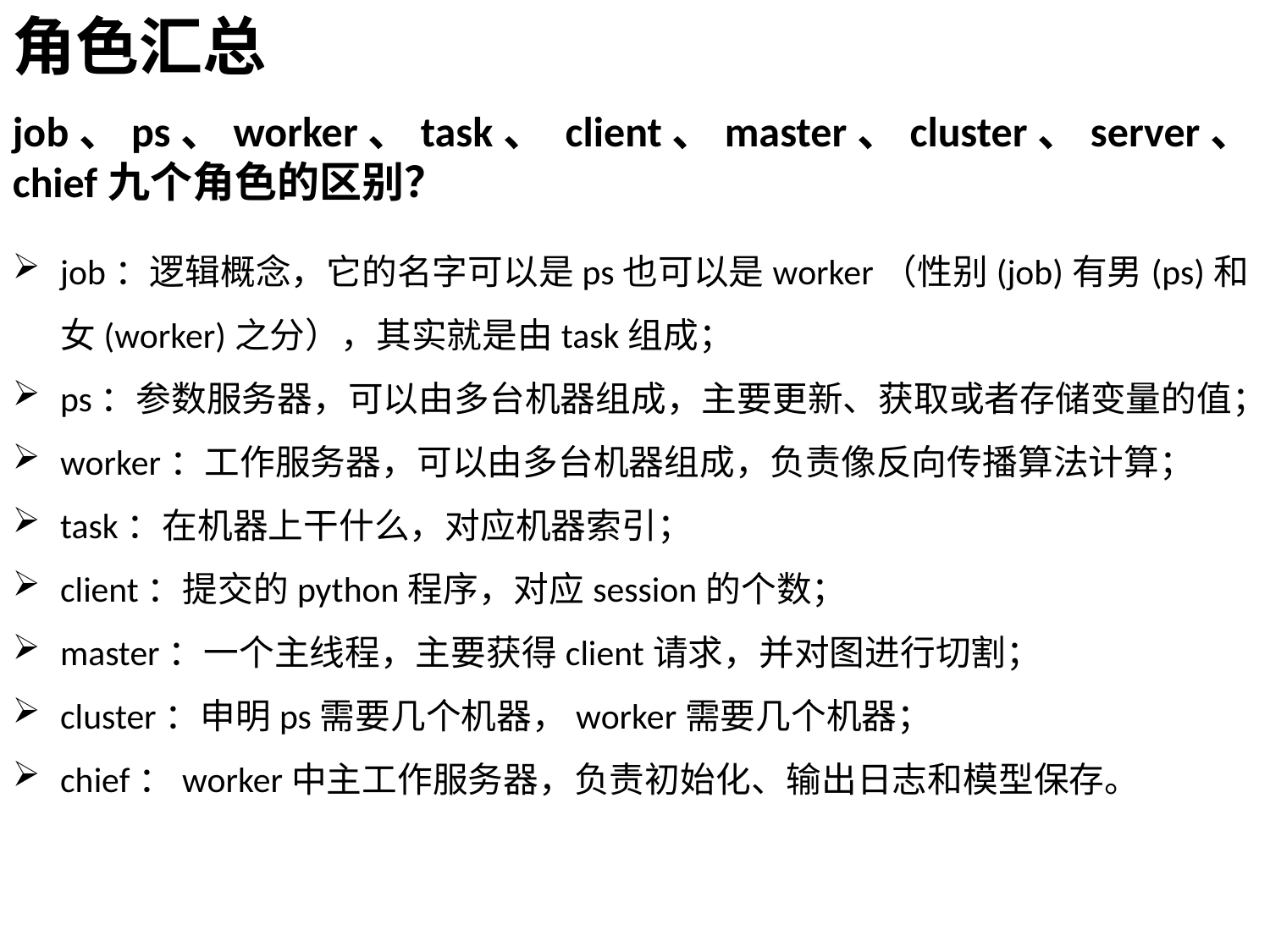

角色汇总
job、ps、worker、task、 client、master、cluster、server、chief九个角色的区别？
job：逻辑概念，它的名字可以是ps也可以是worker（性别(job)有男(ps)和女(worker)之分），其实就是由task组成；
ps：参数服务器，可以由多台机器组成，主要更新、获取或者存储变量的值；
worker：工作服务器，可以由多台机器组成，负责像反向传播算法计算；
task：在机器上干什么，对应机器索引；
client：提交的python程序，对应session的个数；
master：一个主线程，主要获得client请求，并对图进行切割；
cluster：申明ps需要几个机器，worker需要几个机器；
chief：worker中主工作服务器，负责初始化、输出日志和模型保存。